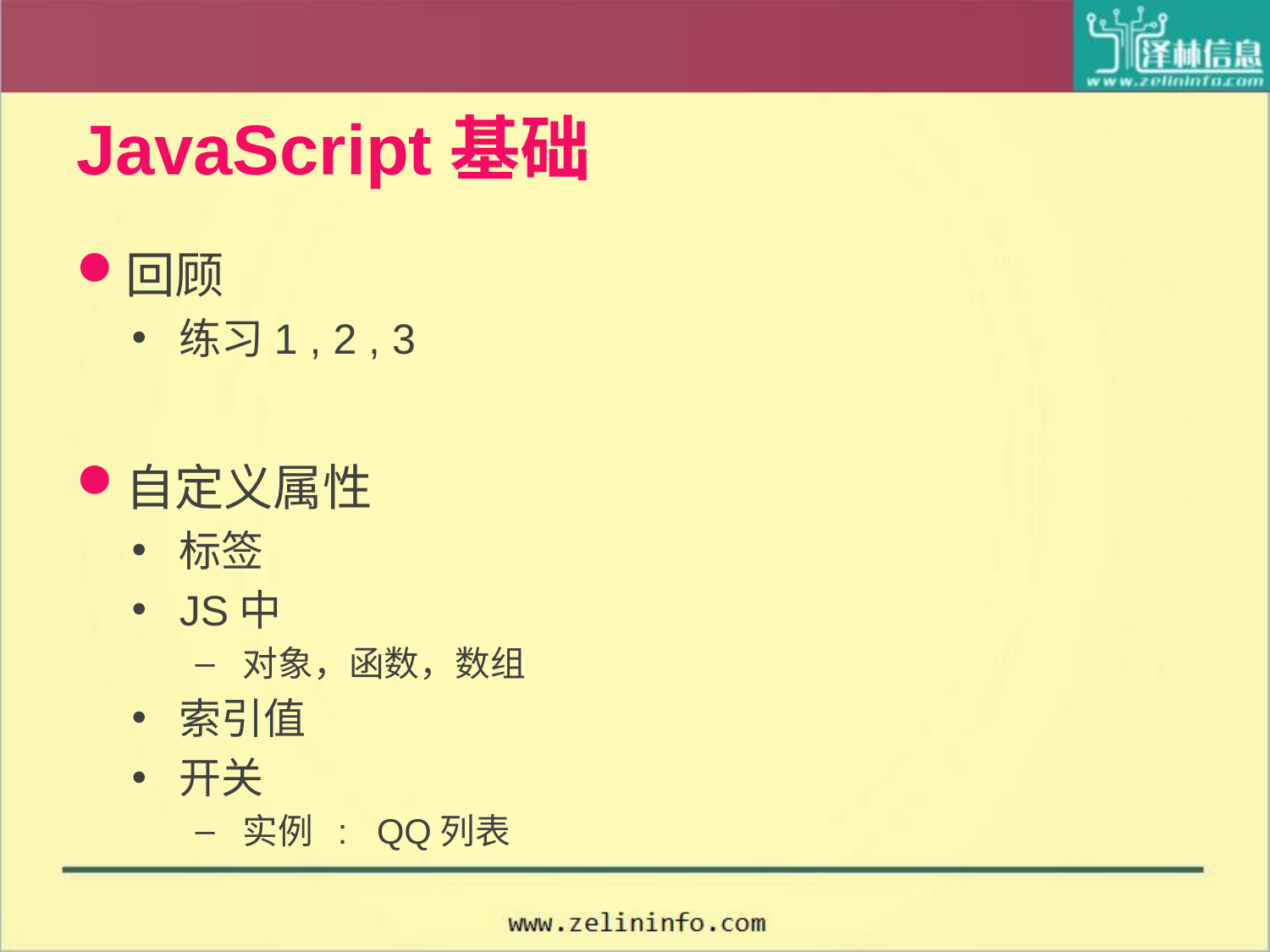

# JavaScript基础
回顾
练习1 , 2 , 3

自定义属性
标签
JS中
对象，函数，数组
索引值
开关
实例  :   QQ列表